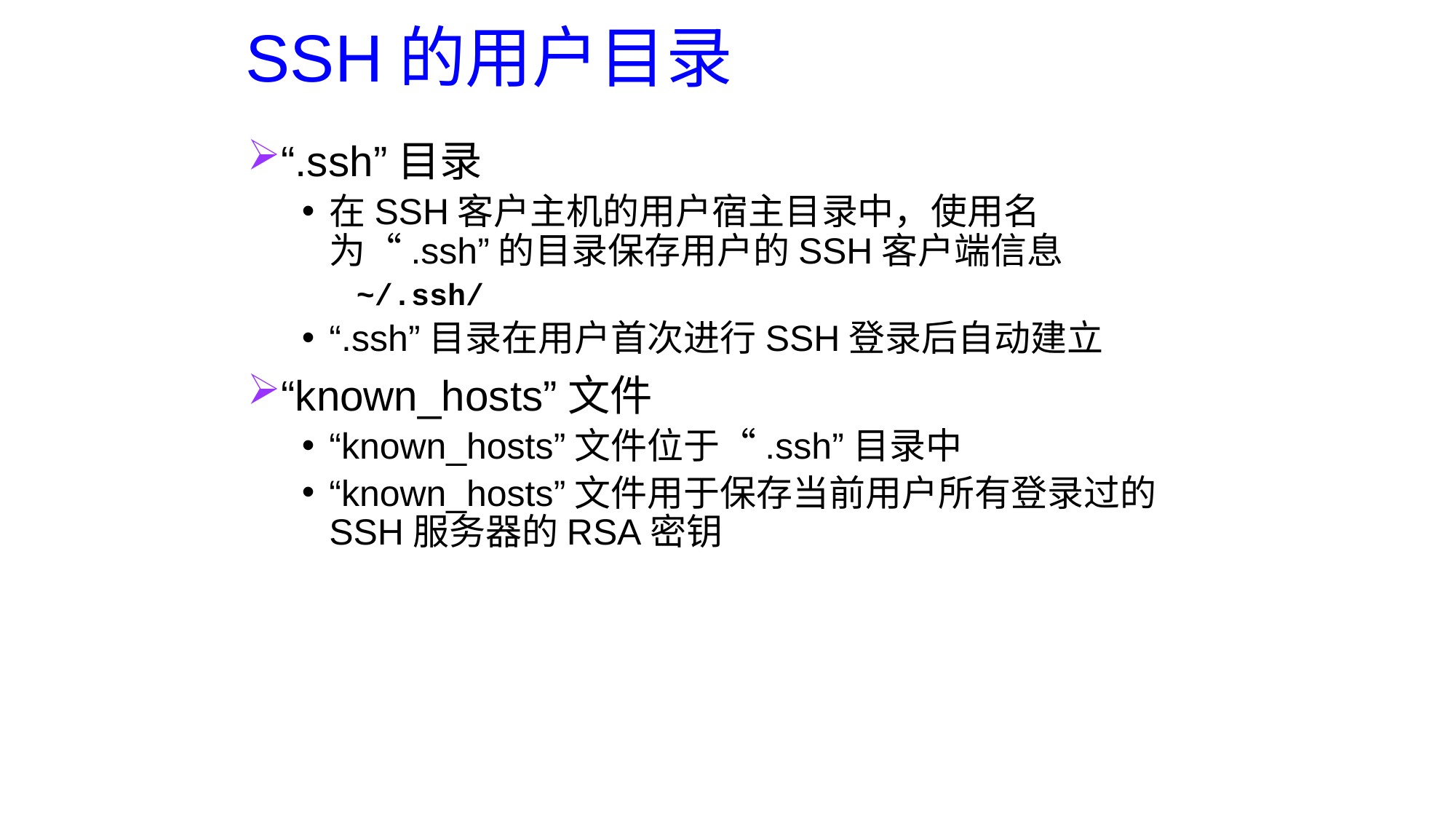

# SSH的用户目录
“.ssh”目录
在SSH客户主机的用户宿主目录中，使用名为“.ssh”的目录保存用户的SSH客户端信息
~/.ssh/
“.ssh”目录在用户首次进行SSH登录后自动建立
“known_hosts”文件
“known_hosts”文件位于“.ssh”目录中
“known_hosts”文件用于保存当前用户所有登录过的SSH服务器的RSA密钥